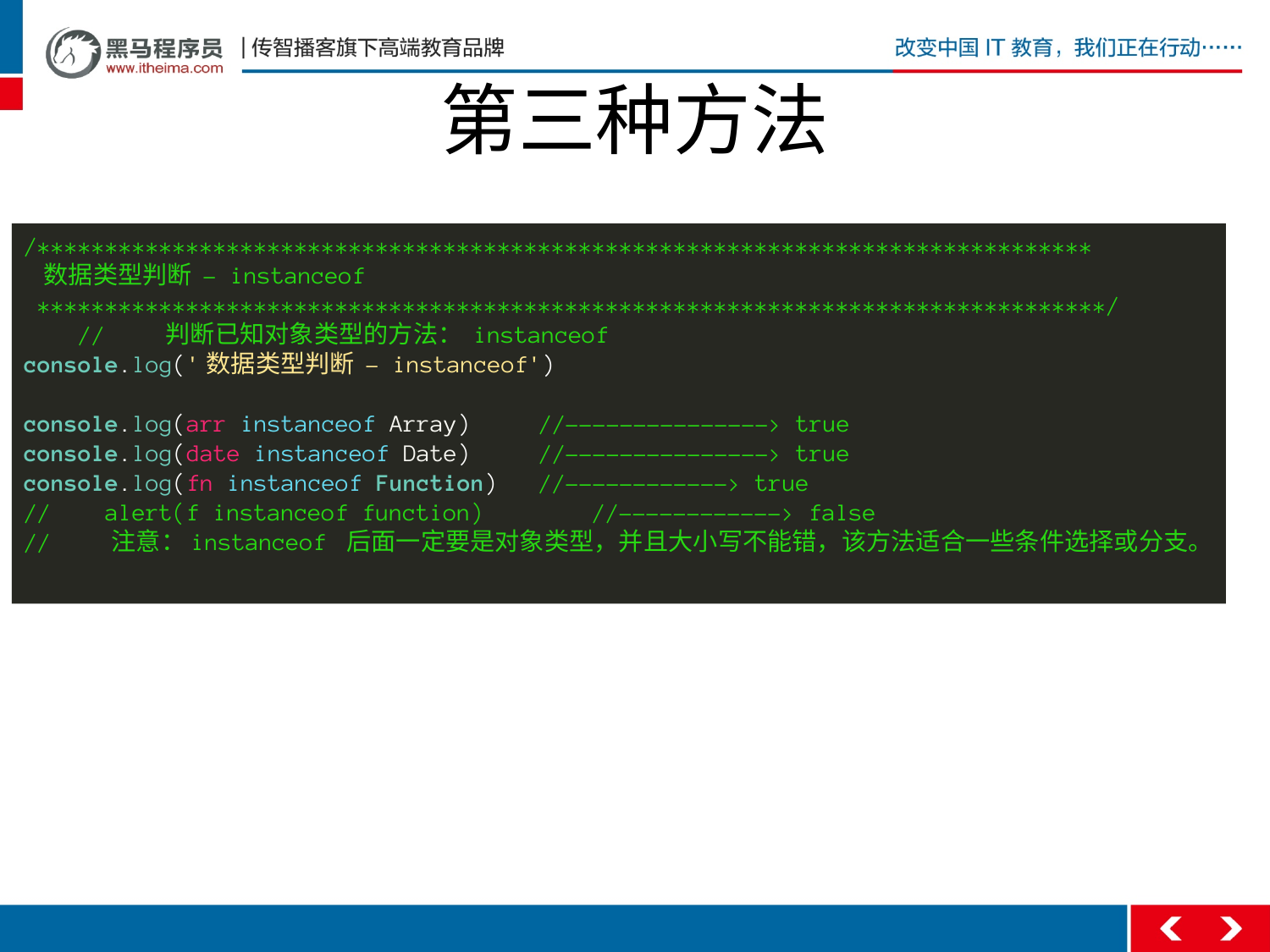

# 第三种方法
/******************************************************************************
 数据类型判断 - instanceof
 *******************************************************************************/
    //    判断已知对象类型的方法： instanceof
console.log('数据类型判断 - instanceof')
console.log(arr instanceof Array)     //---------------> true
console.log(date instanceof Date)     //---------------> true
console.log(fn instanceof Function)   //------------> true
//    alert(f instanceof function)        //------------> false
//    注意：instanceof 后面一定要是对象类型，并且大小写不能错，该方法适合一些条件选择或分支。